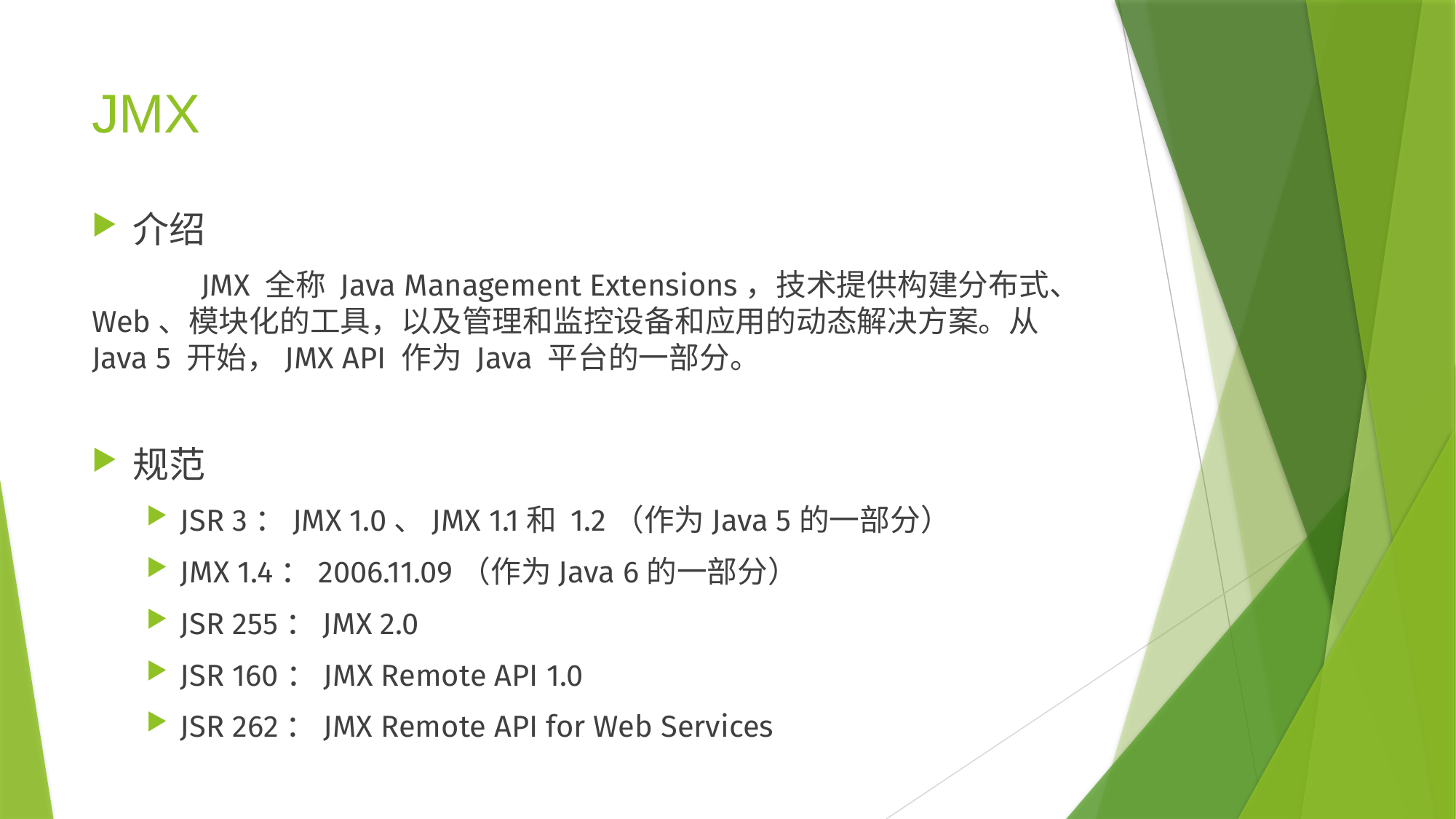

# JMX
介绍
	JMX 全称 Java Management Extensions，技术提供构建分布式、Web、模块化的工具，以及管理和监控设备和应用的动态解决方案。从 Java 5 开始，JMX API 作为 Java 平台的一部分。

规范
JSR 3：JMX 1.0、JMX 1.1和 1.2（作为Java 5的一部分）
JMX 1.4：2006.11.09（作为Java 6的一部分）
JSR 255：JMX 2.0
JSR 160：JMX Remote API 1.0
JSR 262：JMX Remote API for Web Services